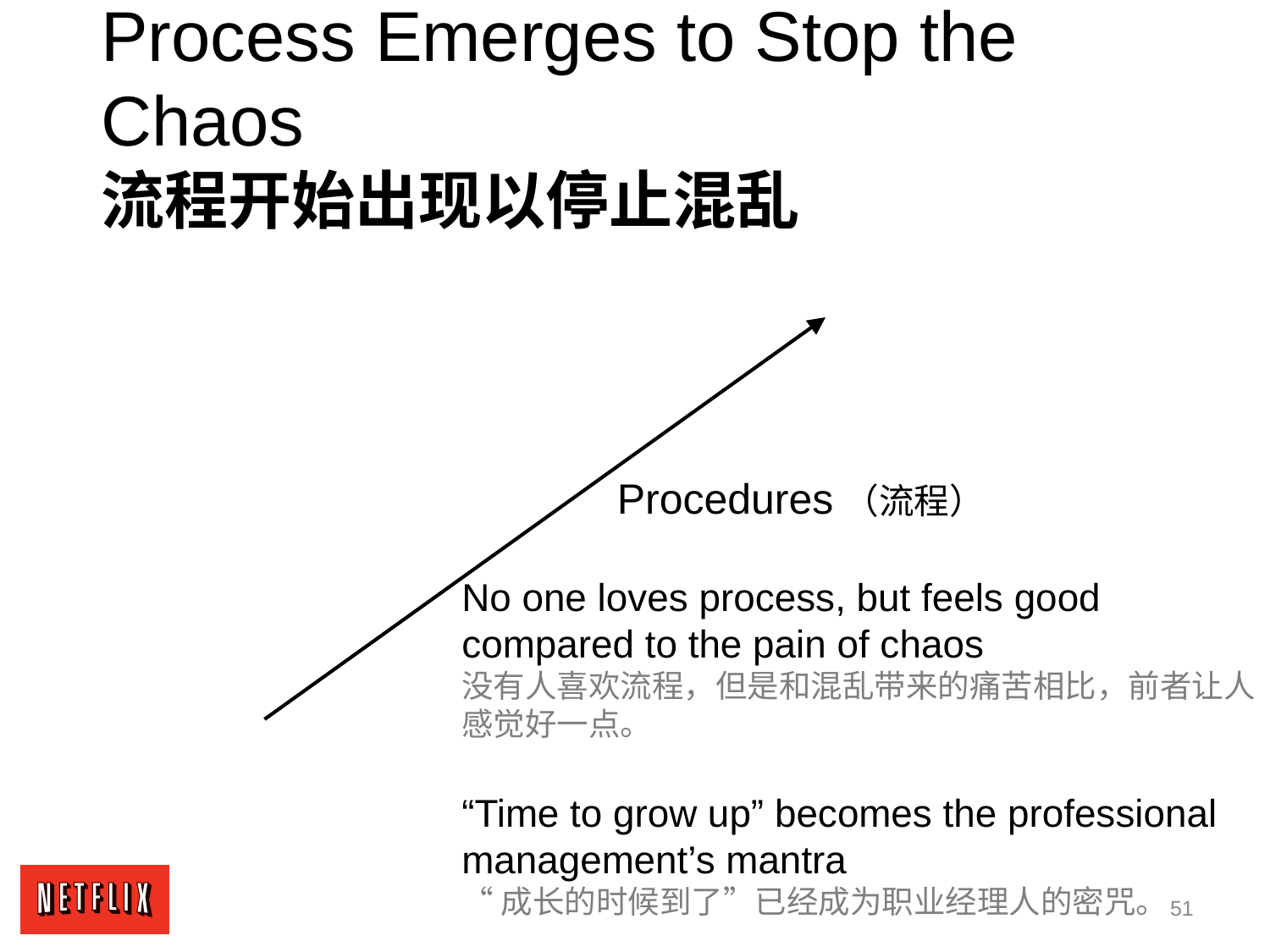

Process Emerges to Stop the Chaos
流程开始出现以停止混乱

Procedures（流程）
No one loves process, but feels good compared to the pain of chaos
没有人喜欢流程，但是和混乱带来的痛苦相比，前者让人感觉好一点。

“Time to grow up” becomes the professional management’s mantra
“成长的时候到了”已经成为职业经理人的密咒。
51